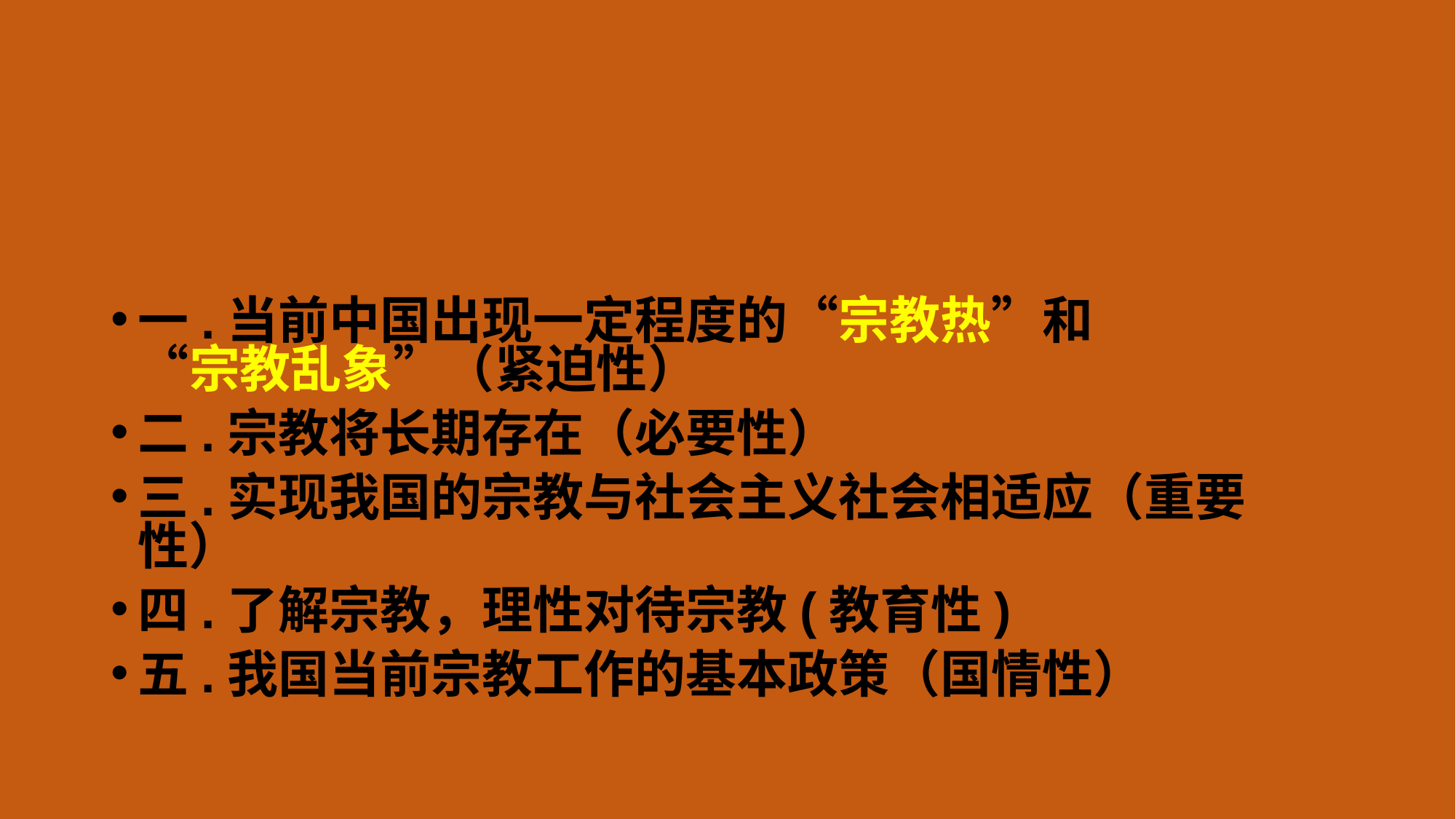

一.当前中国出现一定程度的“宗教热”和
“宗教乱象”（紧迫性）
二.宗教将长期存在（必要性）
三.实现我国的宗教与社会主义社会相适应（重要性）
四.了解宗教，理性对待宗教(教育性)
五.我国当前宗教工作的基本政策（国情性）

#